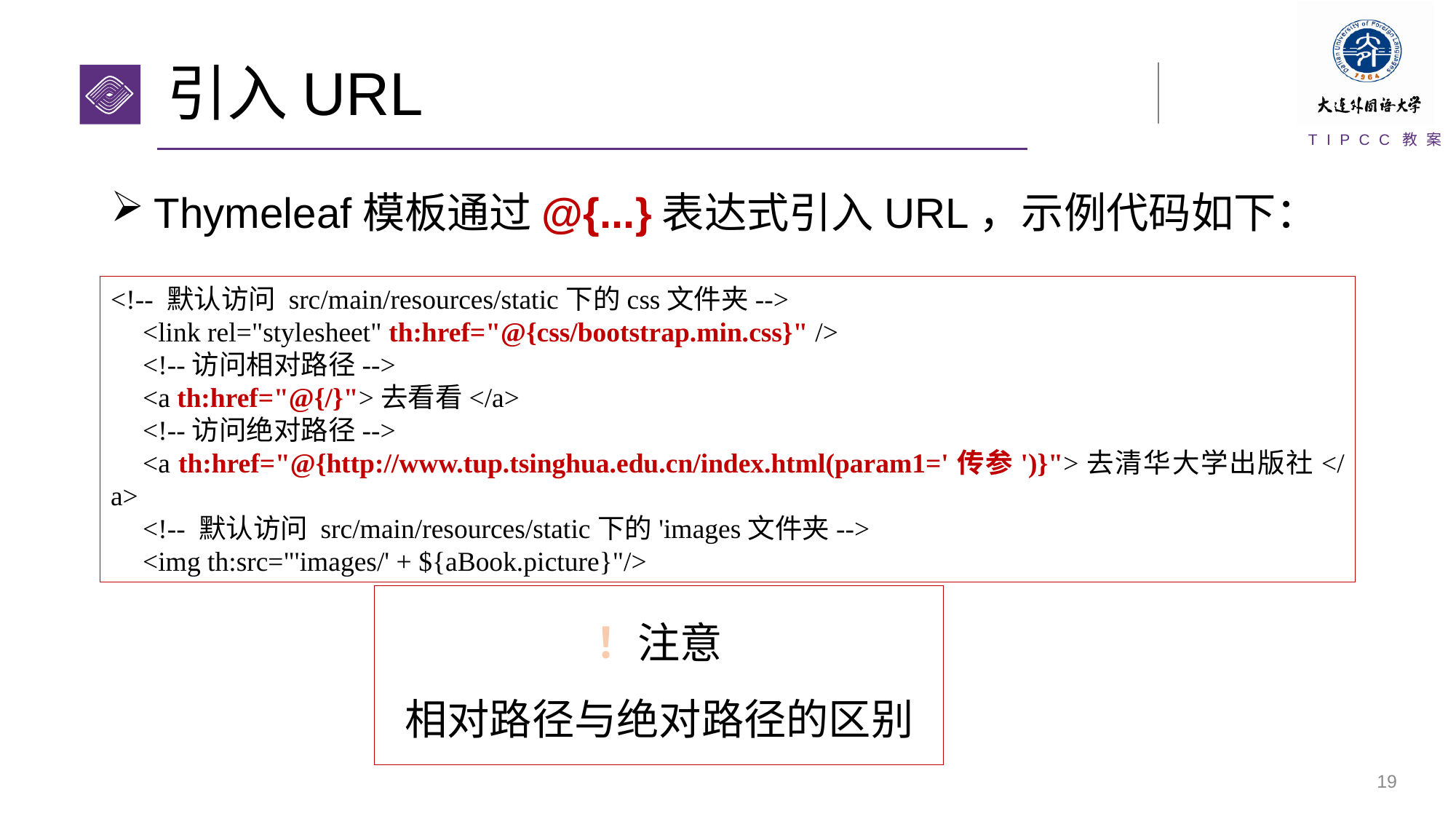

# 引入URL
Thymeleaf模板通过@{...}表达式引入URL，示例代码如下：
<!-- 默认访问 src/main/resources/static下的css文件夹-->
<link rel="stylesheet" th:href="@{css/bootstrap.min.css}" />
<!--访问相对路径-->
<a th:href="@{/}">去看看</a>
<!--访问绝对路径-->
<a th:href="@{http://www.tup.tsinghua.edu.cn/index.html(param1='传参')}">去清华大学出版社</a>
<!-- 默认访问 src/main/resources/static下的'images文件夹-->
<img th:src="'images/' + ${aBook.picture}"/>
！注意
相对路径与绝对路径的区别
19